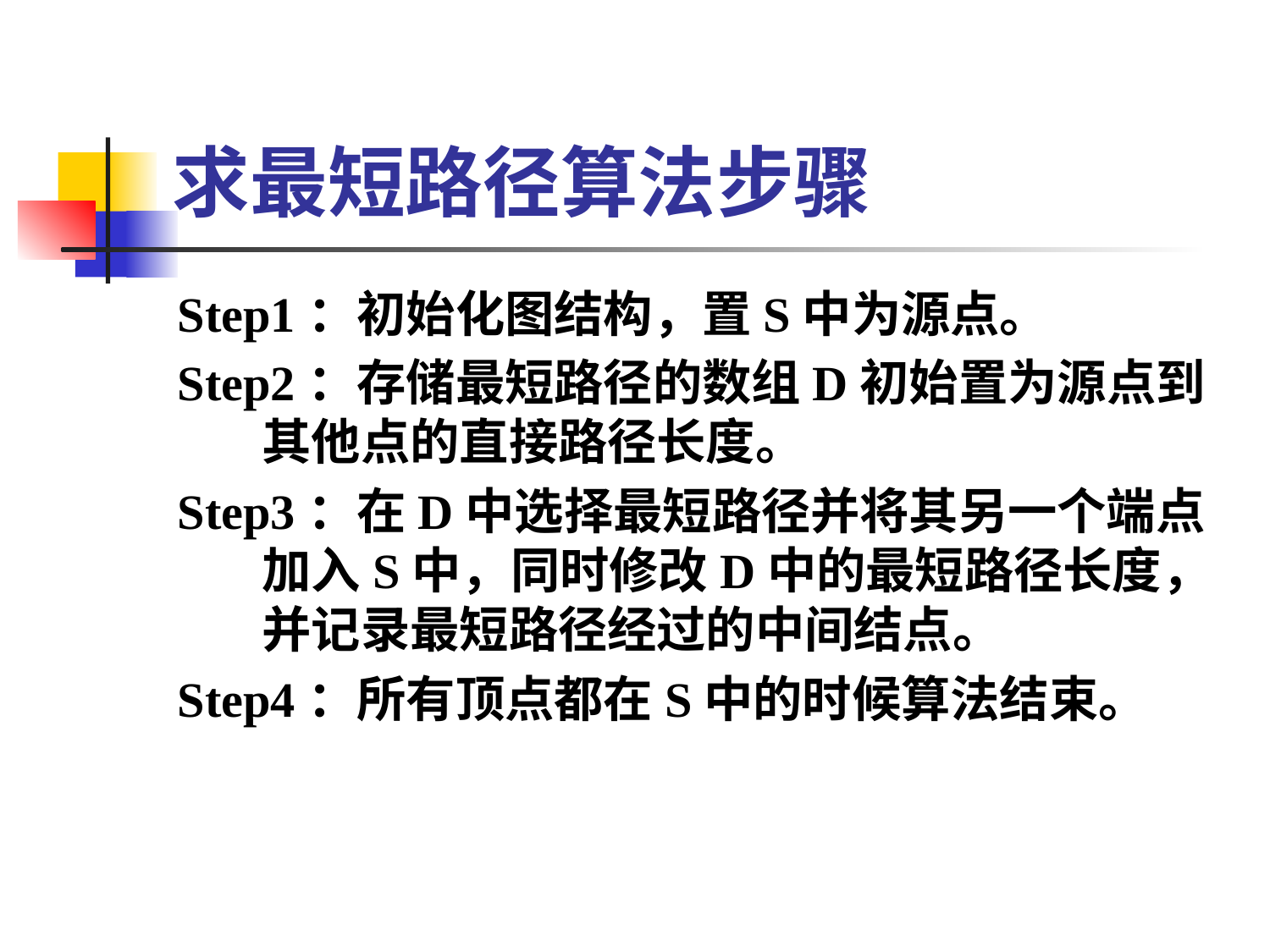

# 求最短路径算法步骤
Step1：初始化图结构，置S中为源点。
Step2：存储最短路径的数组D初始置为源点到其他点的直接路径长度。
Step3：在D中选择最短路径并将其另一个端点加入S中，同时修改D中的最短路径长度，并记录最短路径经过的中间结点。
Step4：所有顶点都在S中的时候算法结束。
107